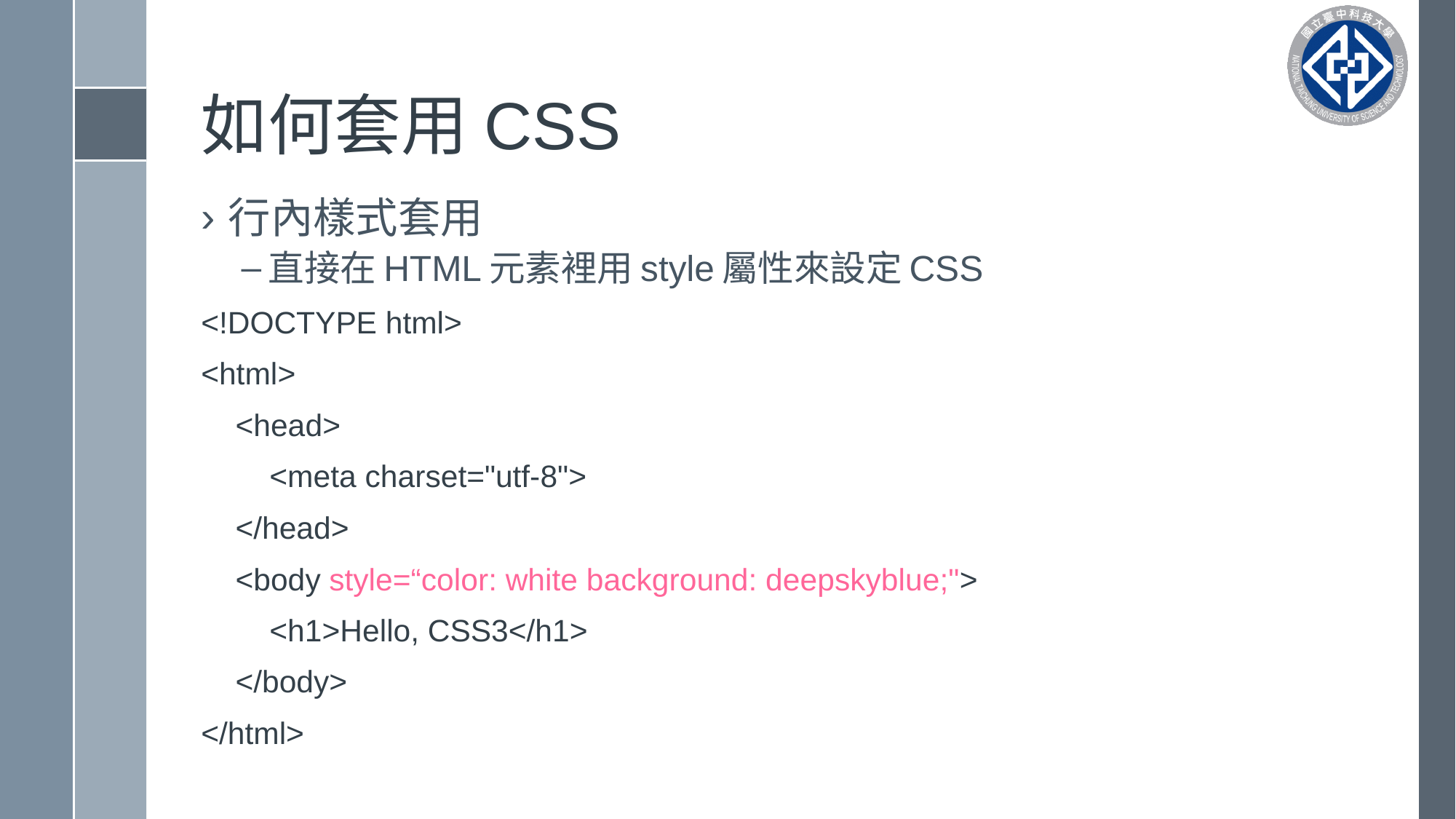

# 如何套用CSS
行內樣式套用
直接在HTML元素裡用style屬性來設定CSS
<!DOCTYPE html>
<html>
    <head>
        <meta charset="utf-8">
    </head>
    <body style=“color: white background: deepskyblue;">
        <h1>Hello, CSS3</h1>
    </body>
</html>